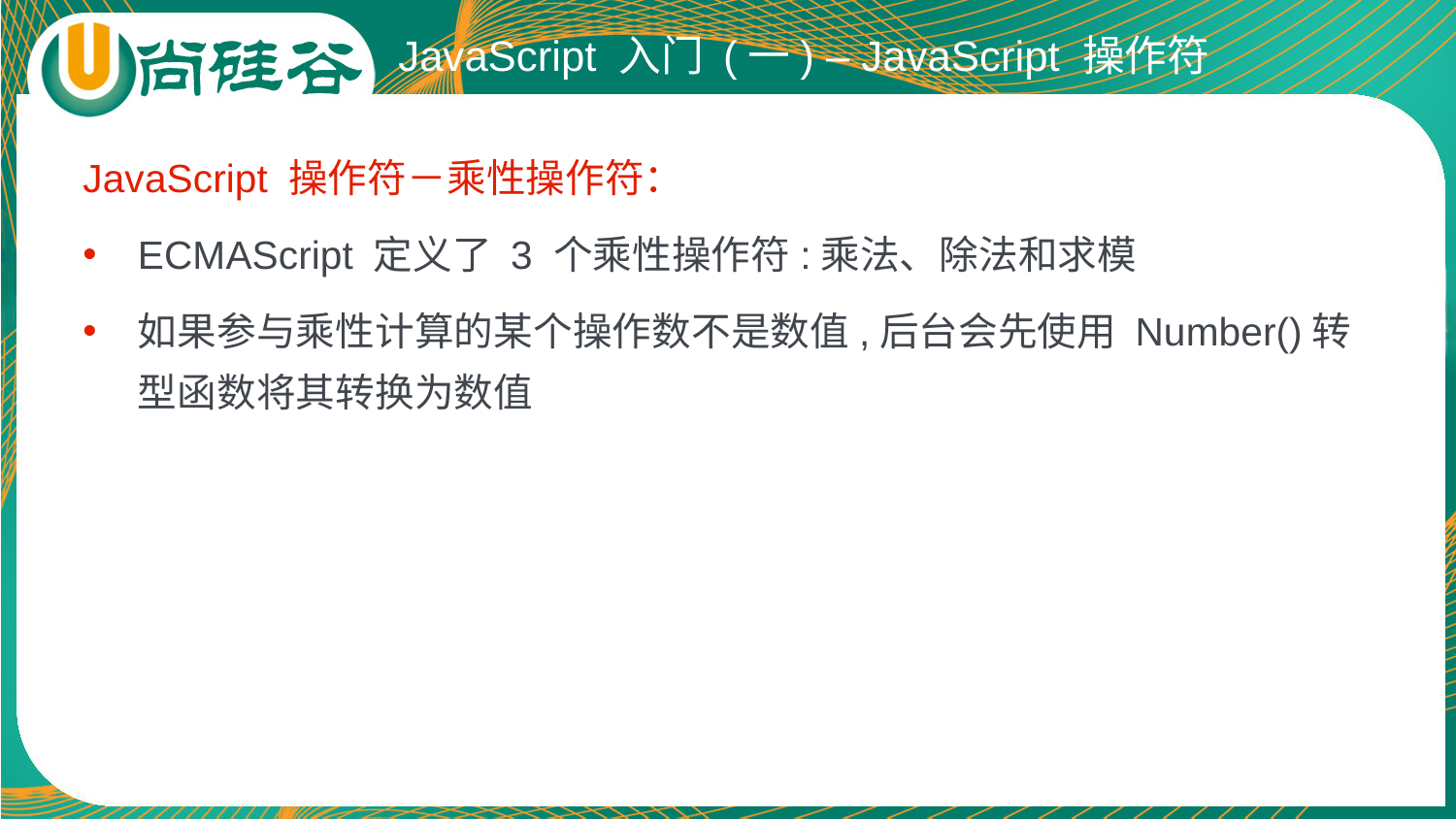

# JavaScript 入门 (一) – JavaScript 操作符
JavaScript 操作符－乘性操作符：
ECMAScript 定义了 3 个乘性操作符:乘法、除法和求模
如果参与乘性计算的某个操作数不是数值,后台会先使用 Number()转型函数将其转换为数值